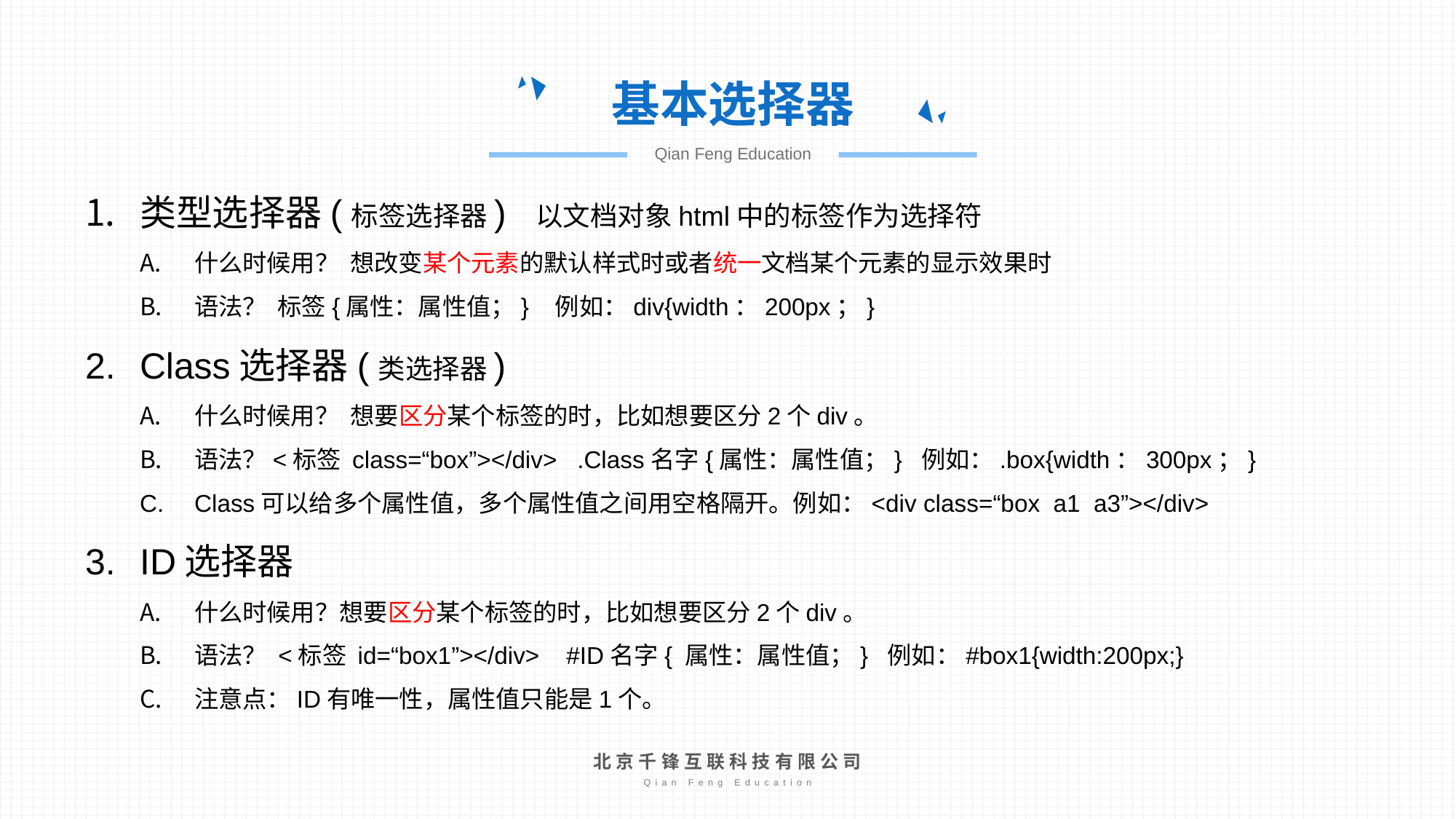

基本选择器

Qian Feng Education

类型选择器(标签选择器)  以文档对象html中的标签作为选择符
什么时候用？  想改变某个元素的默认样式时或者统一文档某个元素的显示效果时
语法？  标签{属性：属性值；}   例如：div{width：200px；}
Class选择器(类选择器)
什么时候用？  想要区分某个标签的时，比如想要区分2个div。
语法？<标签 class=“box”></div>   .Class名字{属性：属性值；}  例如：.box{width：300px；}
Class可以给多个属性值，多个属性值之间用空格隔开。例如：<div class=“box  a1  a3”></div>
ID选择器
什么时候用？想要区分某个标签的时，比如想要区分2个div。
语法？ <标签 id=“box1”></div>    #ID名字{ 属性：属性值；}  例如：#box1{width:200px;}
注意点：ID有唯一性，属性值只能是1个。
北京千锋互联科技有限公司
Qian Feng Education